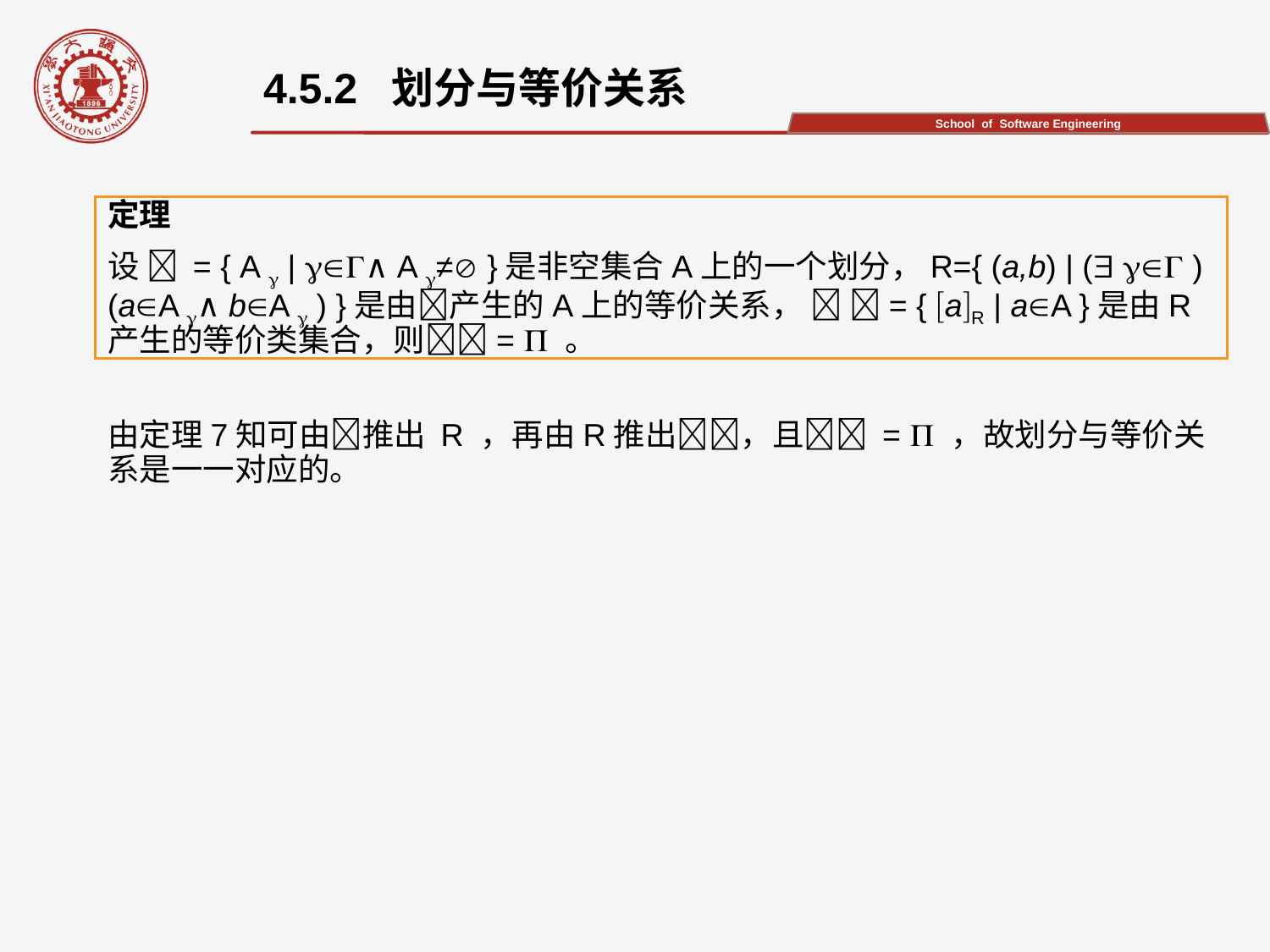

4.5.2  划分与等价关系
定理
设 Π = { A γ | γ∈Γ∧A γ≠∅ }是非空集合A上的一个划分，R={ (a,b) | (∃ γ∈Γ )(a∈A γ∧b∈A γ ) }是由Π产生的A上的等价关系， Π ′= { [a]R | a∈A }是由R产生的等价类集合，则Π′= Π 。

由定理7知可由Π推出 R ，再由R推出Π′，且Π′ = Π ，故划分与等价关系是一一对应的。